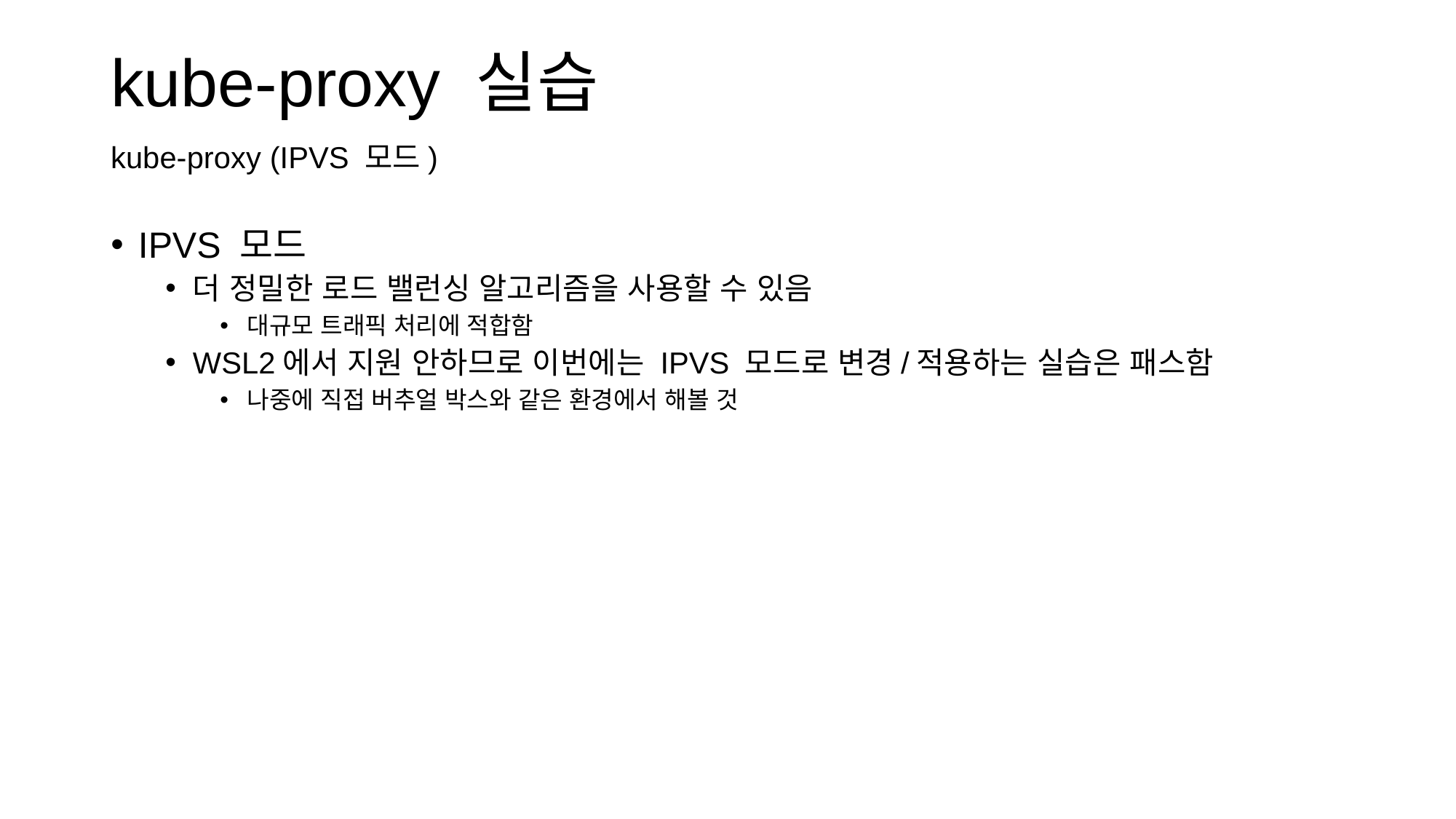

kube-proxy 실습
kube-proxy (IPVS 모드)
IPVS 모드
더 정밀한 로드 밸런싱 알고리즘을 사용할 수 있음
대규모 트래픽 처리에 적합함
WSL2에서 지원 안하므로 이번에는 IPVS 모드로 변경/적용하는 실습은 패스함
나중에 직접 버추얼 박스와 같은 환경에서 해볼 것